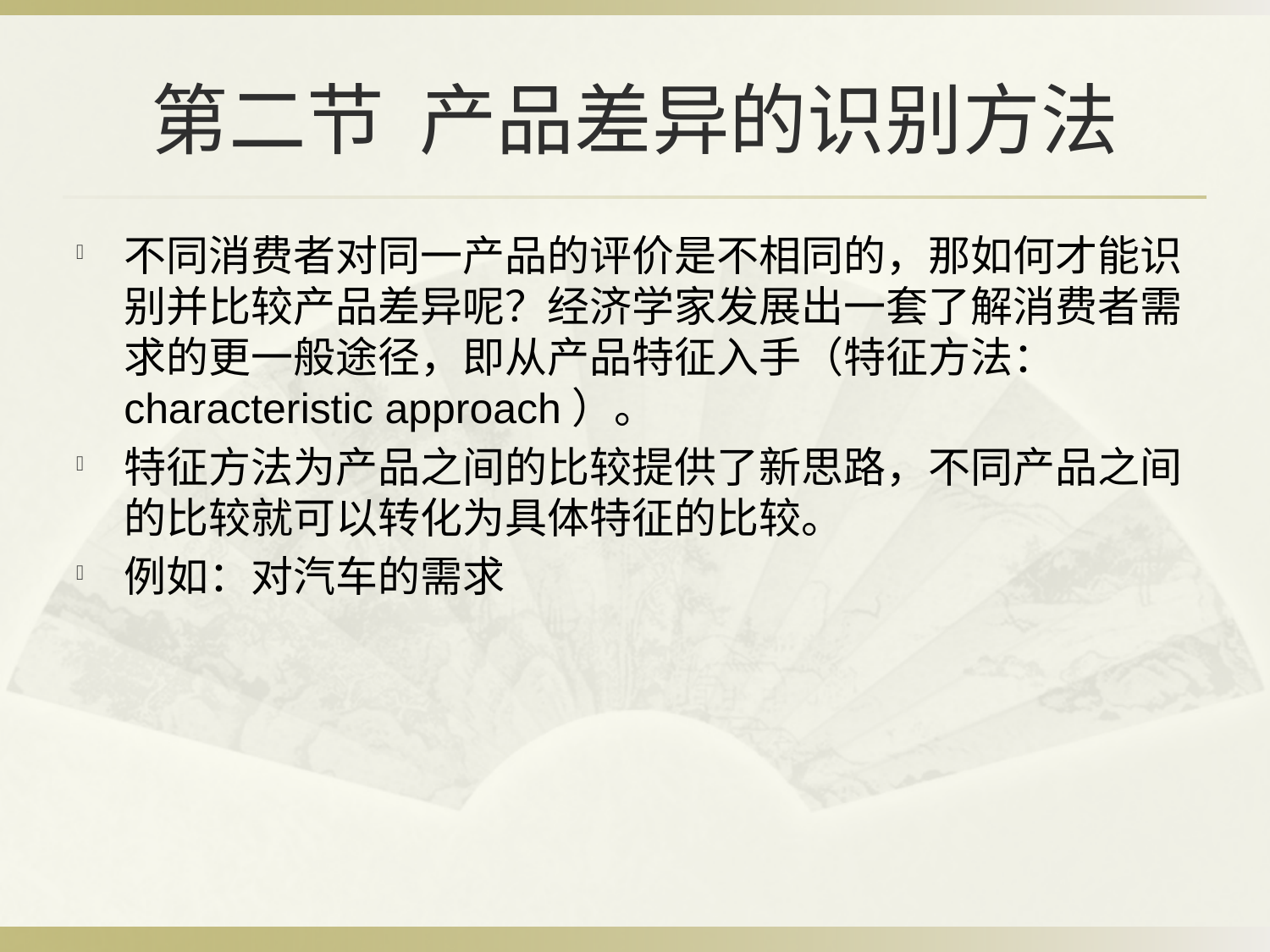

# 第二节  产品差异的识别方法
不同消费者对同一产品的评价是不相同的，那如何才能识别并比较产品差异呢？经济学家发展出一套了解消费者需求的更一般途径，即从产品特征入手（特征方法：characteristic approach）。
特征方法为产品之间的比较提供了新思路，不同产品之间的比较就可以转化为具体特征的比较。
例如：对汽车的需求